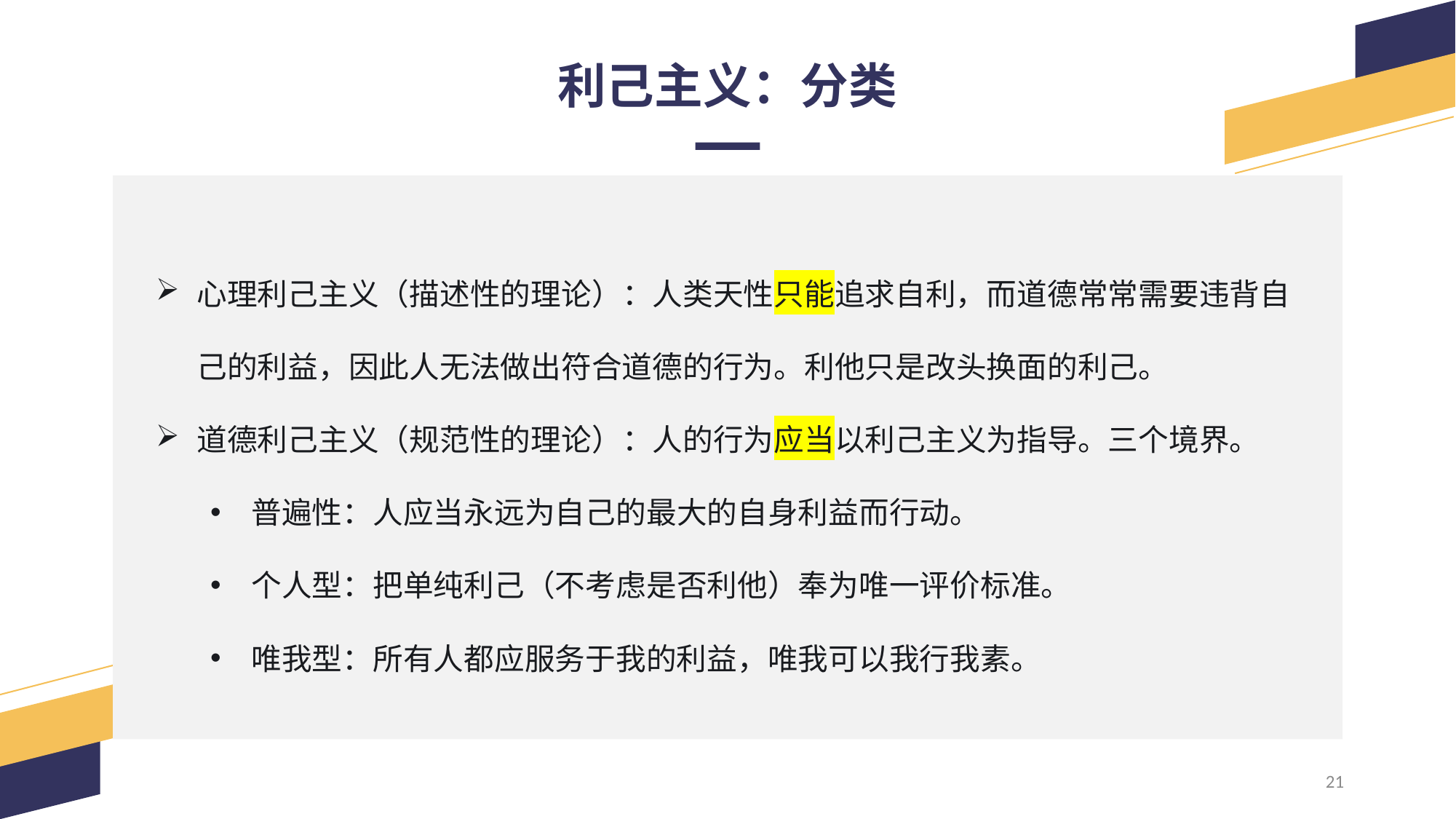

利己主义：分类

心理利己主义（描述性的理论）：人类天性只能追求自利，而道德常常需要违背自己的利益，因此人无法做出符合道德的行为。利他只是改头换面的利己。
道德利己主义（规范性的理论）：人的行为应当以利己主义为指导。三个境界。
普遍性：人应当永远为自己的最大的自身利益而行动。
个人型：把单纯利己（不考虑是否利他）奉为唯一评价标准。
唯我型：所有人都应服务于我的利益，唯我可以我行我素。

21